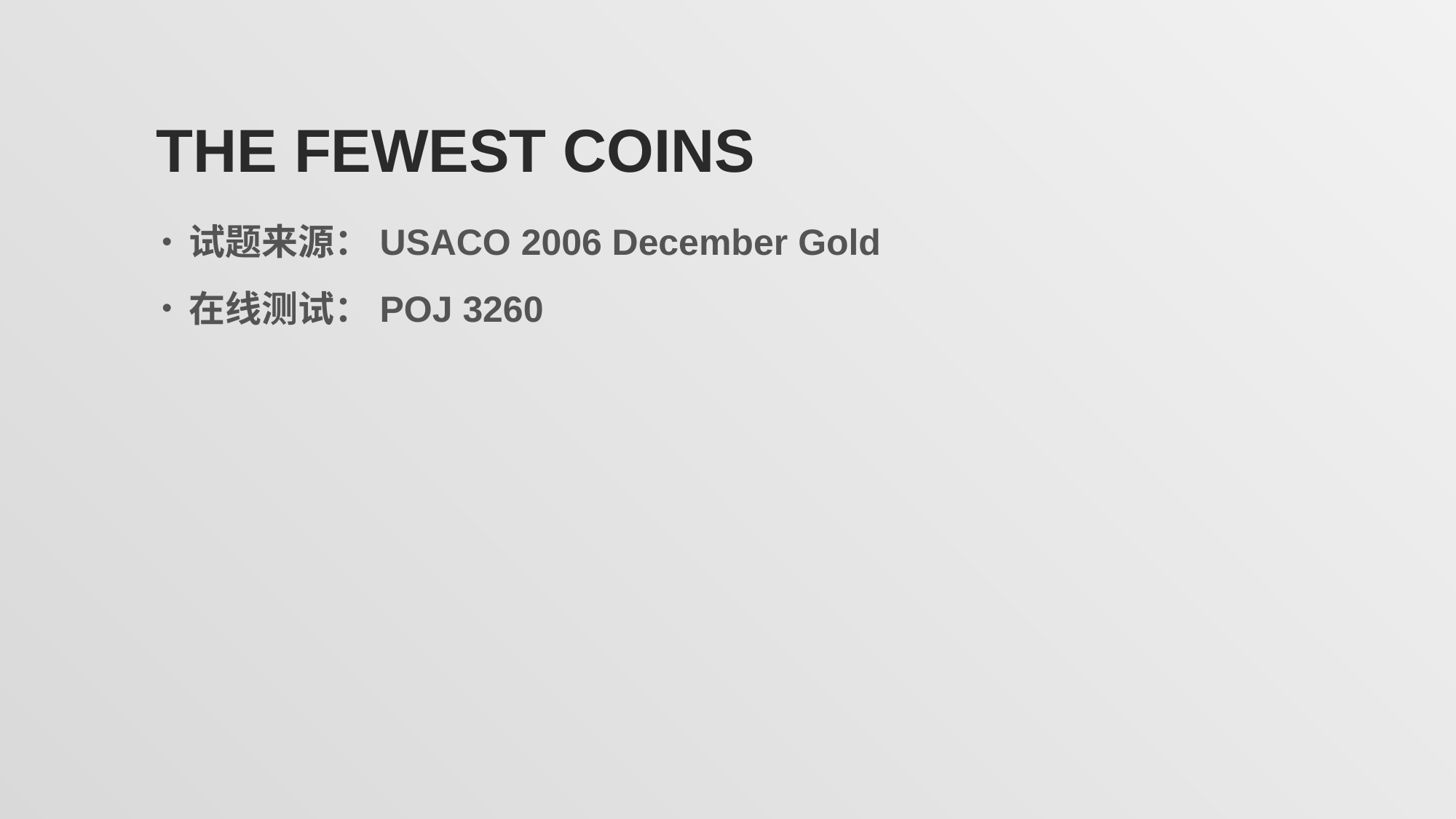

# The Fewest Coins
试题来源：USACO 2006 December Gold
在线测试：POJ 3260